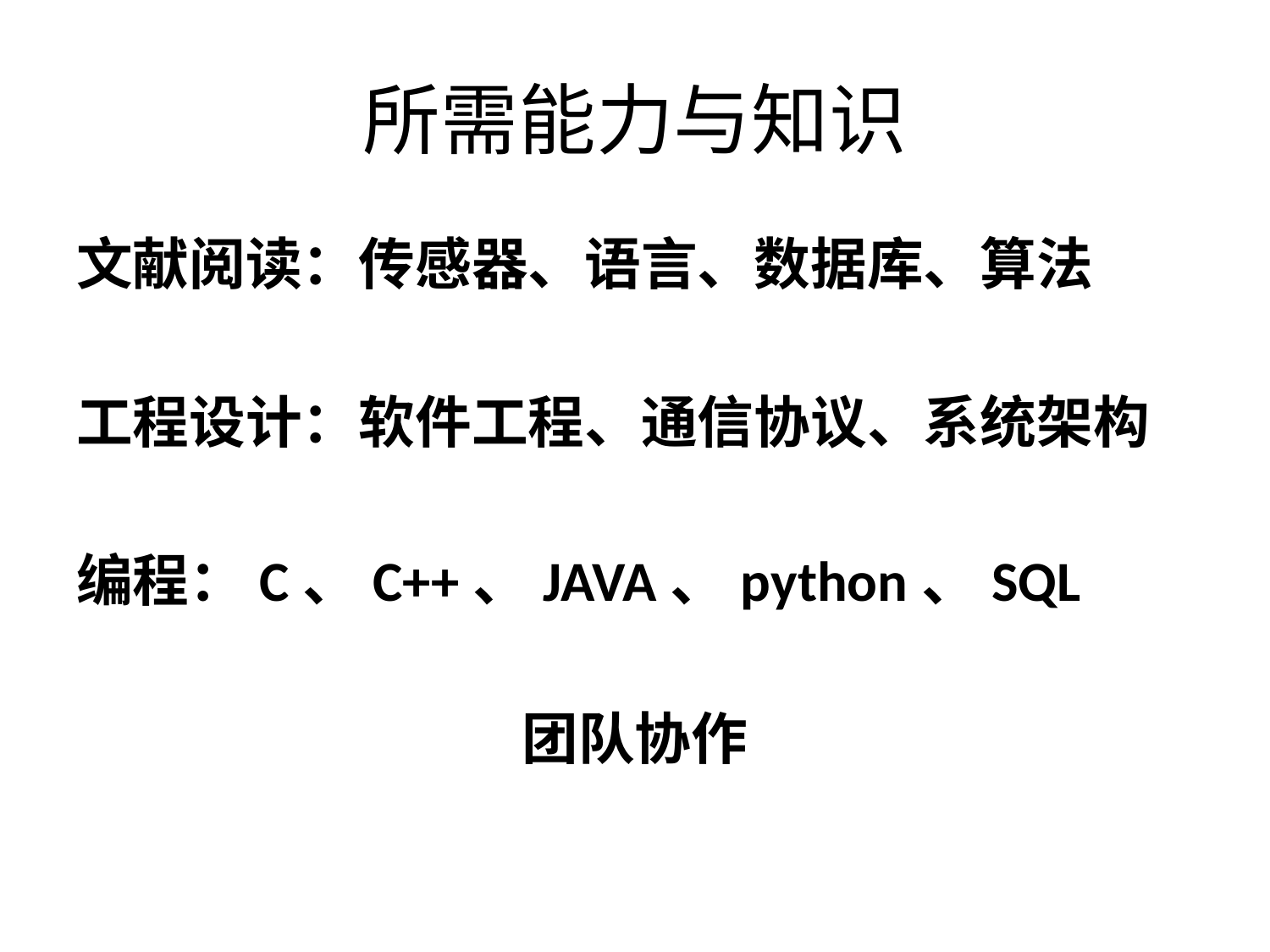

# 所需能力与知识
文献阅读：传感器、语言、数据库、算法

工程设计：软件工程、通信协议、系统架构

编程：C、C++、JAVA、python、SQL

团队协作